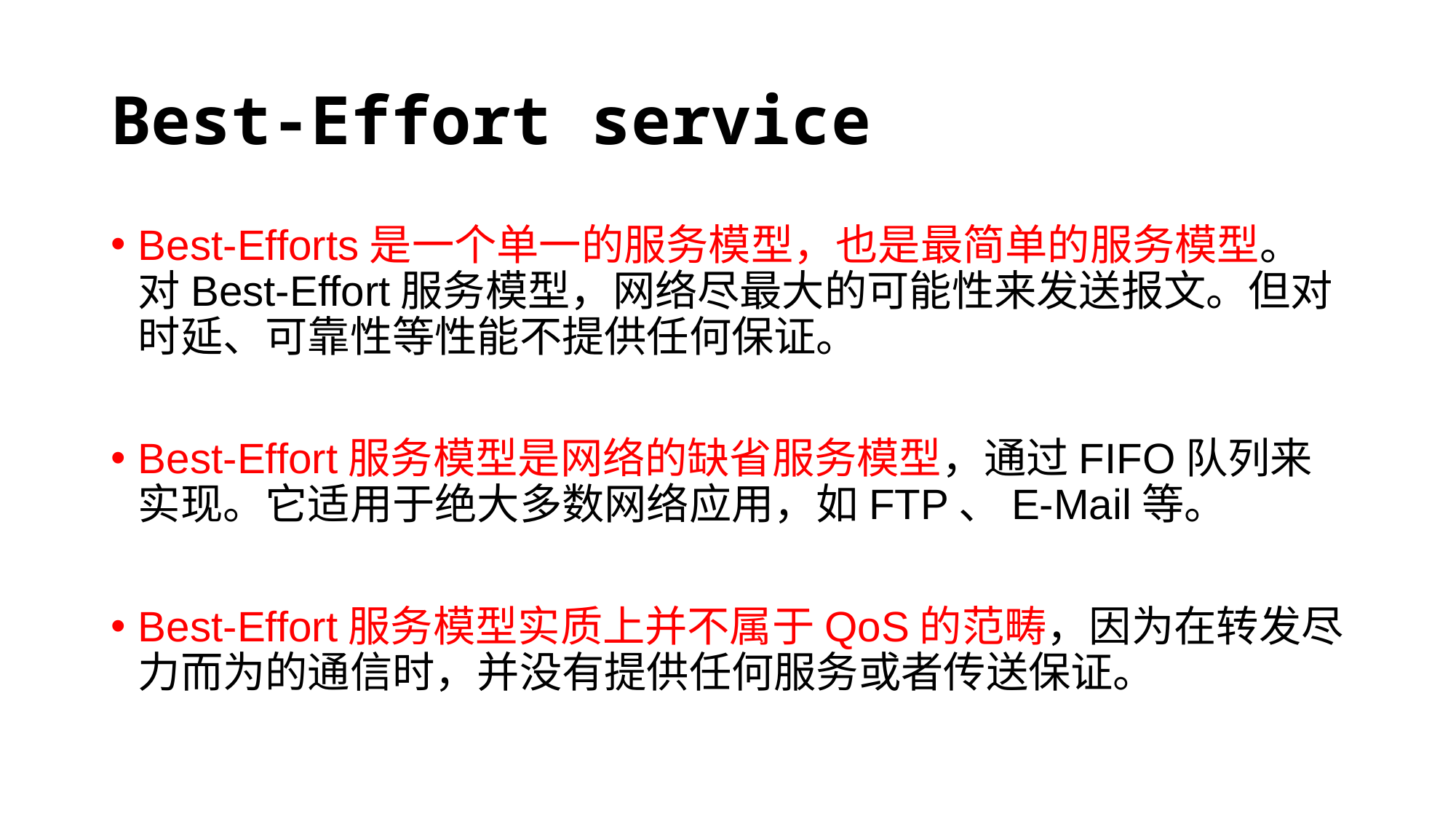

# Best-Effort service
Best-Efforts是一个单一的服务模型，也是最简单的服务模型。对Best-Effort服务模型，网络尽最大的可能性来发送报文。但对时延、可靠性等性能不提供任何保证。

Best-Effort服务模型是网络的缺省服务模型，通过FIFO队列来实现。它适用于绝大多数网络应用，如FTP、E-Mail等。

Best-Effort服务模型实质上并不属于QoS的范畴，因为在转发尽力而为的通信时，并没有提供任何服务或者传送保证。